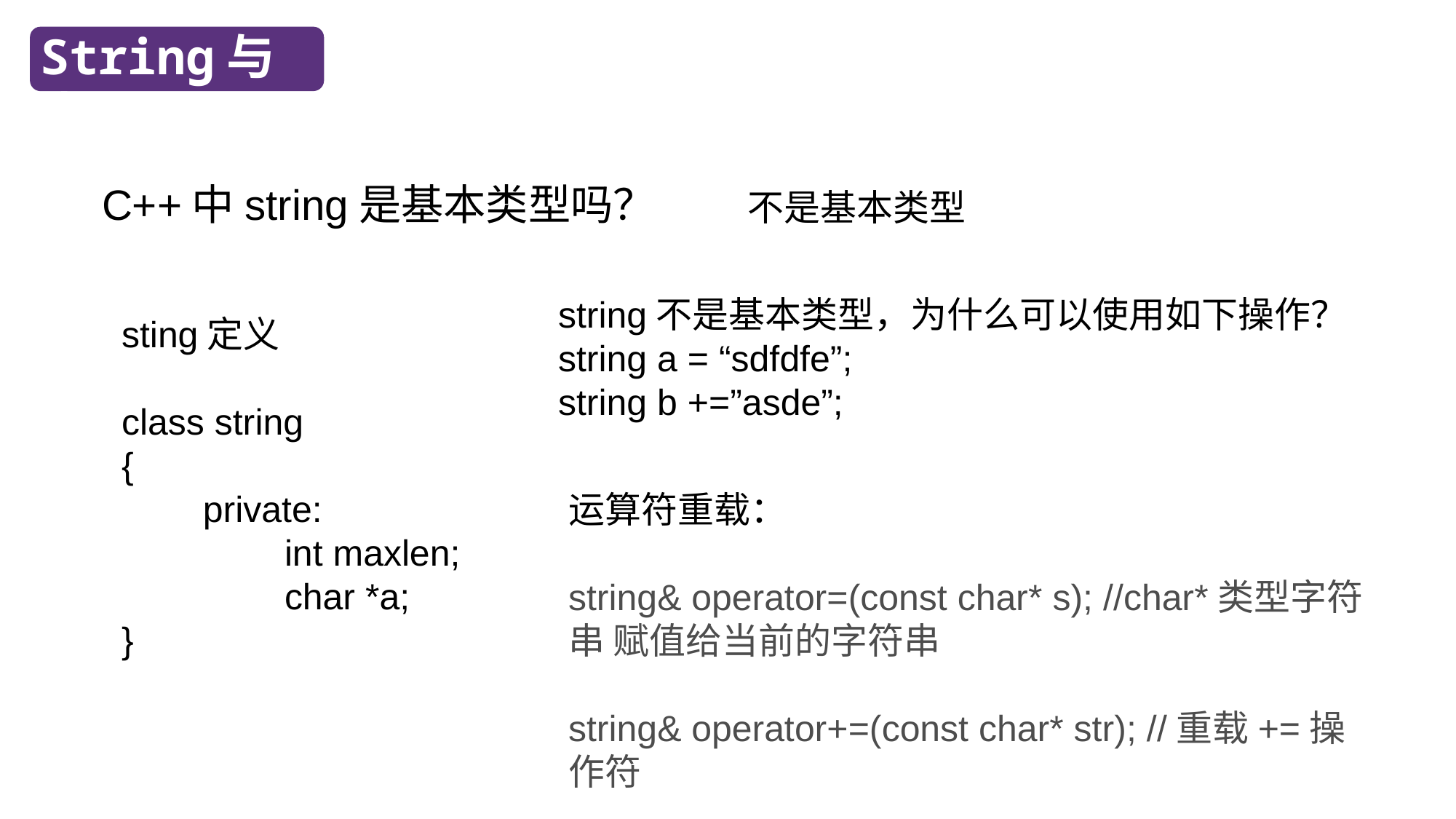

String与串

C++中string是基本类型吗？
不是基本类型
string不是基本类型，为什么可以使用如下操作？
string a = “sdfdfe”;
string b +=”asde”;
sting定义

class string
{
        private:
                int maxlen;
                char *a;
}
运算符重载：

string& operator=(const char* s); //char*类型字符串 赋值给当前的字符串

string& operator+=(const char* str); //重载+=操作符